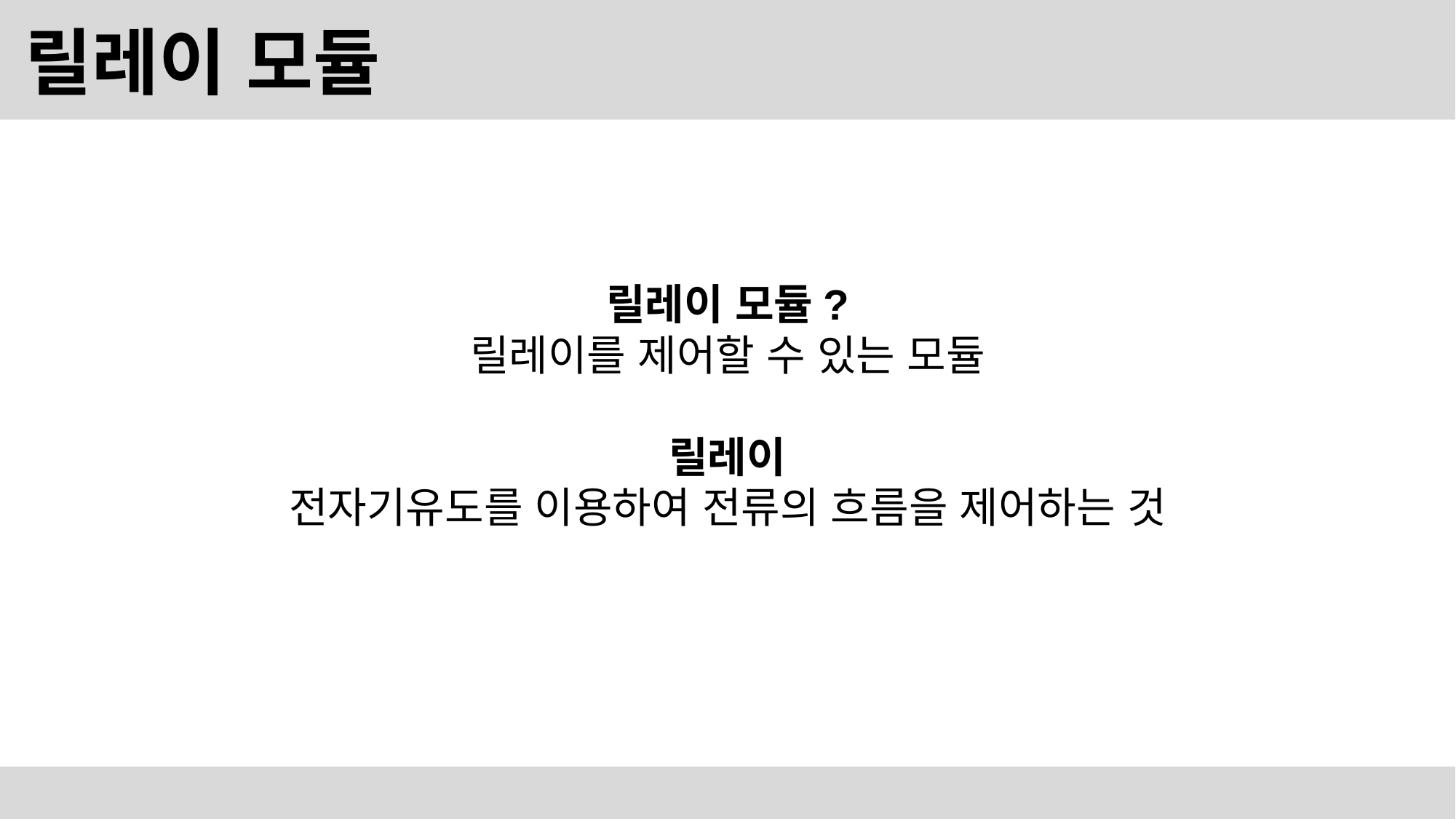

# 릴레이 모듈
릴레이 모듈?
릴레이를 제어할 수 있는 모듈

릴레이
전자기유도를 이용하여 전류의 흐름을 제어하는 것